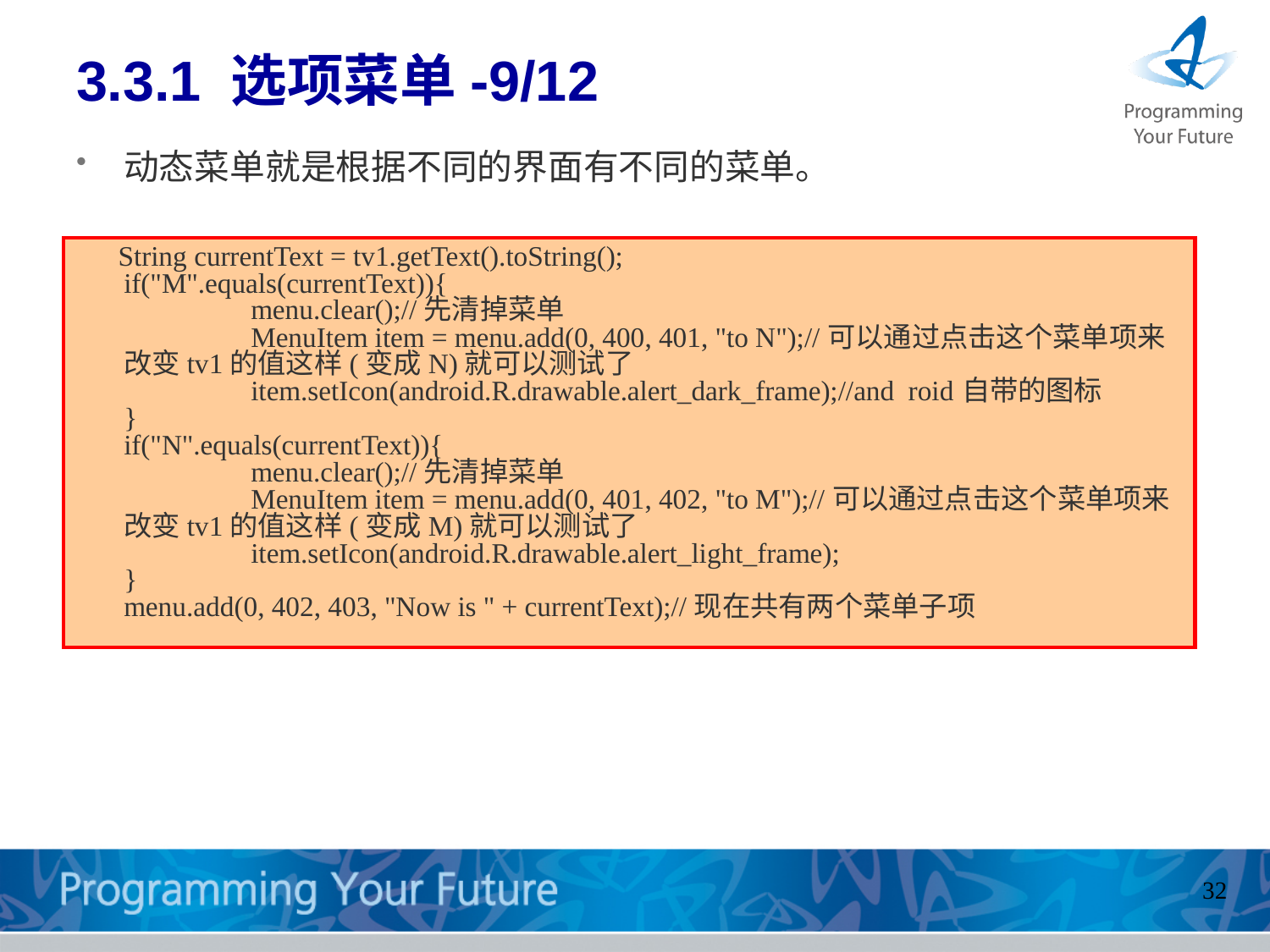

# 3.3.1 选项菜单-9/12
动态菜单就是根据不同的界面有不同的菜单。

      String currentText = tv1.getText().toString();
if("M".equals(currentText)){
	menu.clear();//先清掉菜单
	MenuItem item = menu.add(0, 400, 401, "to N");//可以通过点击这个菜单项来改变tv1的值这样(变成N)就可以测试了
	item.setIcon(android.R.drawable.alert_dark_frame);//and  roid自带的图标
}
if("N".equals(currentText)){
	menu.clear();//先清掉菜单
	MenuItem item = menu.add(0, 401, 402, "to M");//可以通过点击这个菜单项来改变tv1的值这样(变成M)就可以测试了
	item.setIcon(android.R.drawable.alert_light_frame);
}
menu.add(0, 402, 403, "Now is " + currentText);//现在共有两个菜单子项